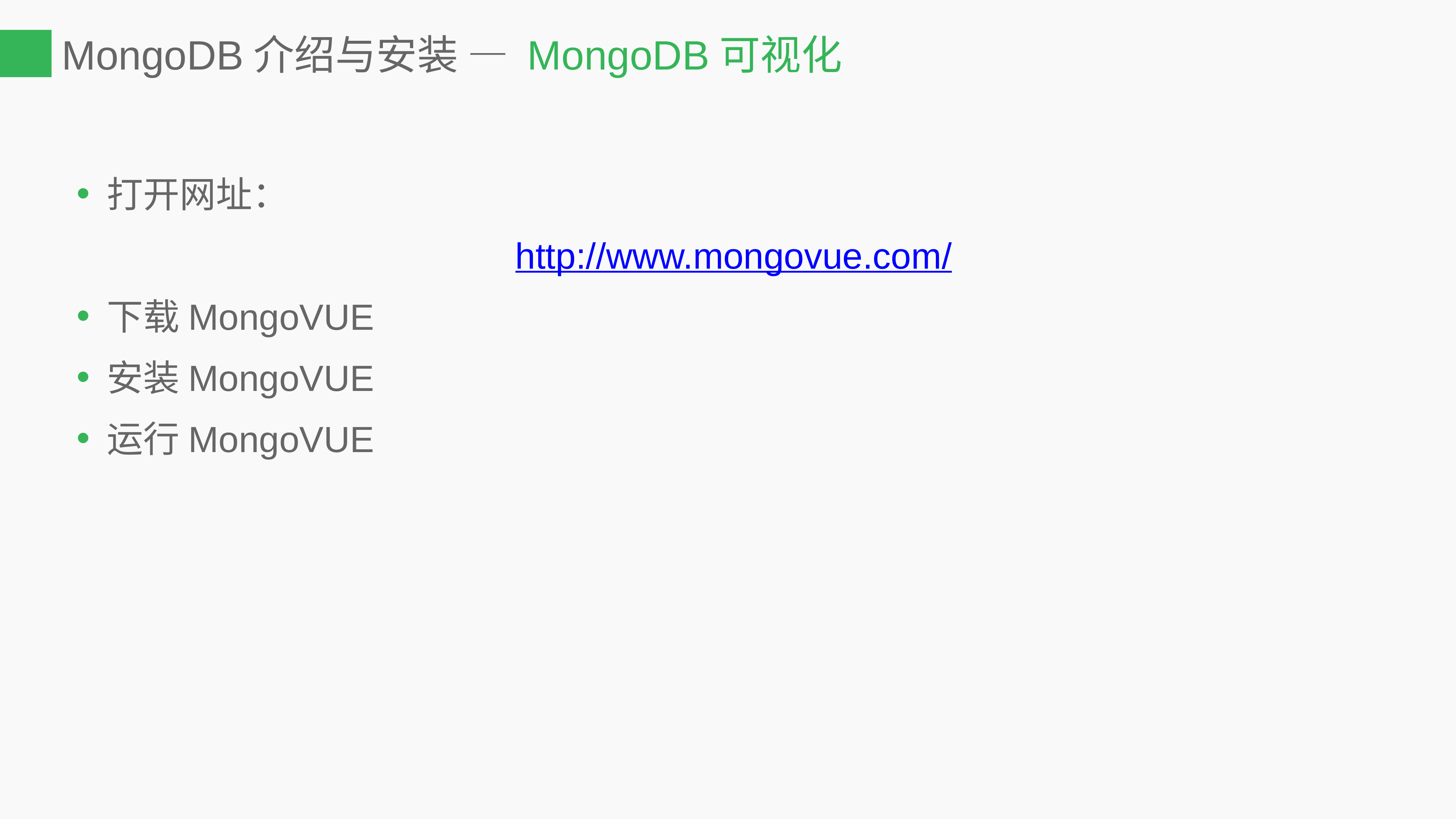

# MongoDB介绍与安装 — MongoDB可视化
打开网址：
http://www.mongovue.com/
下载MongoVUE
安装MongoVUE
运行MongoVUE